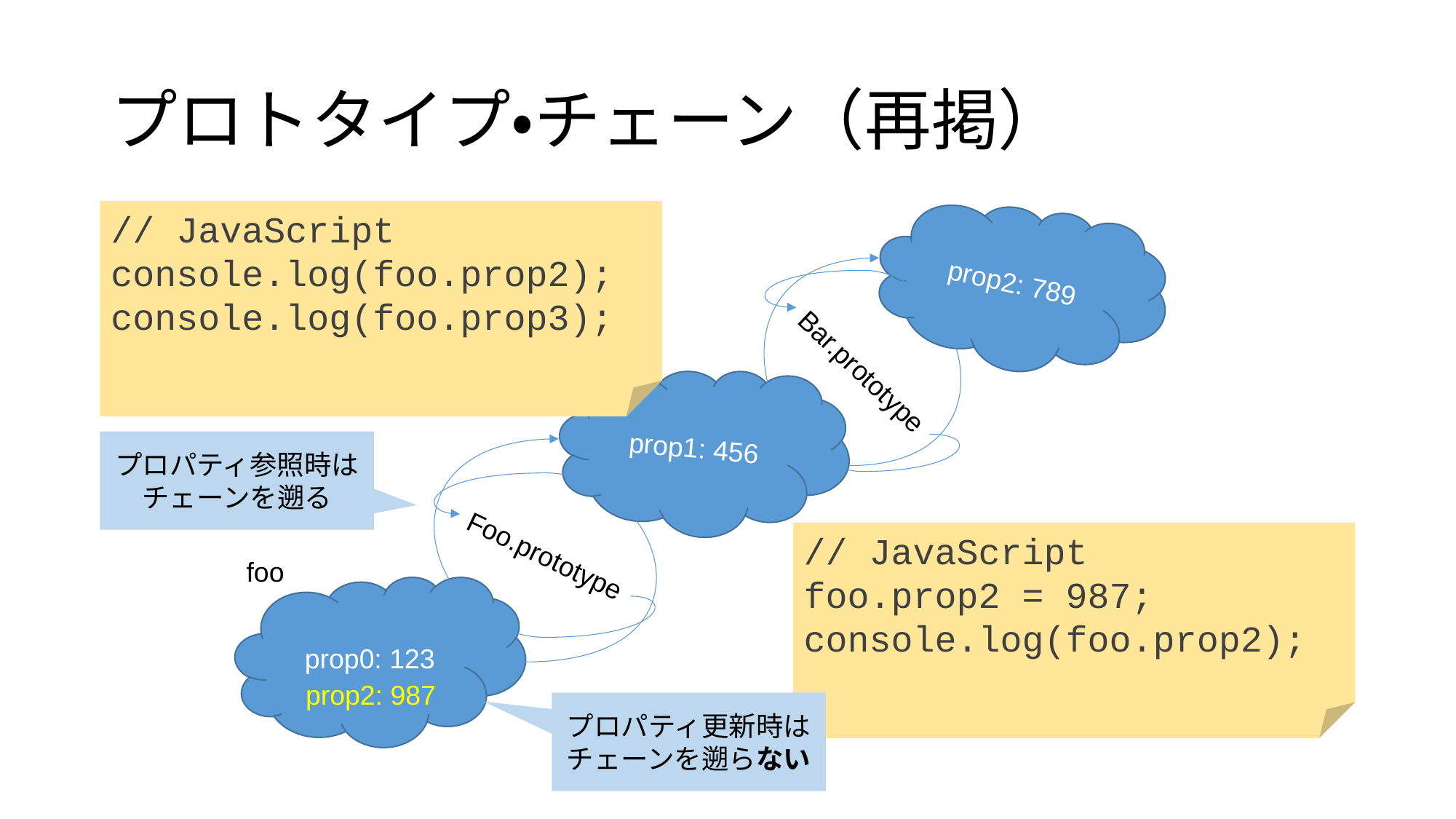

# プロトタイプ・チェーン（再掲）
// JavaScript
console.log(foo.prop2);
console.log(foo.prop3);
prop2: 789
Bar.prototype
prop1: 456
プロパティ参照時はチェーンを遡る
// JavaScript
foo.prop2 = 987;
console.log(foo.prop2);
Foo.prototype
foo
prop0: 123
prop2: 987
プロパティ更新時はチェーンを遡らない